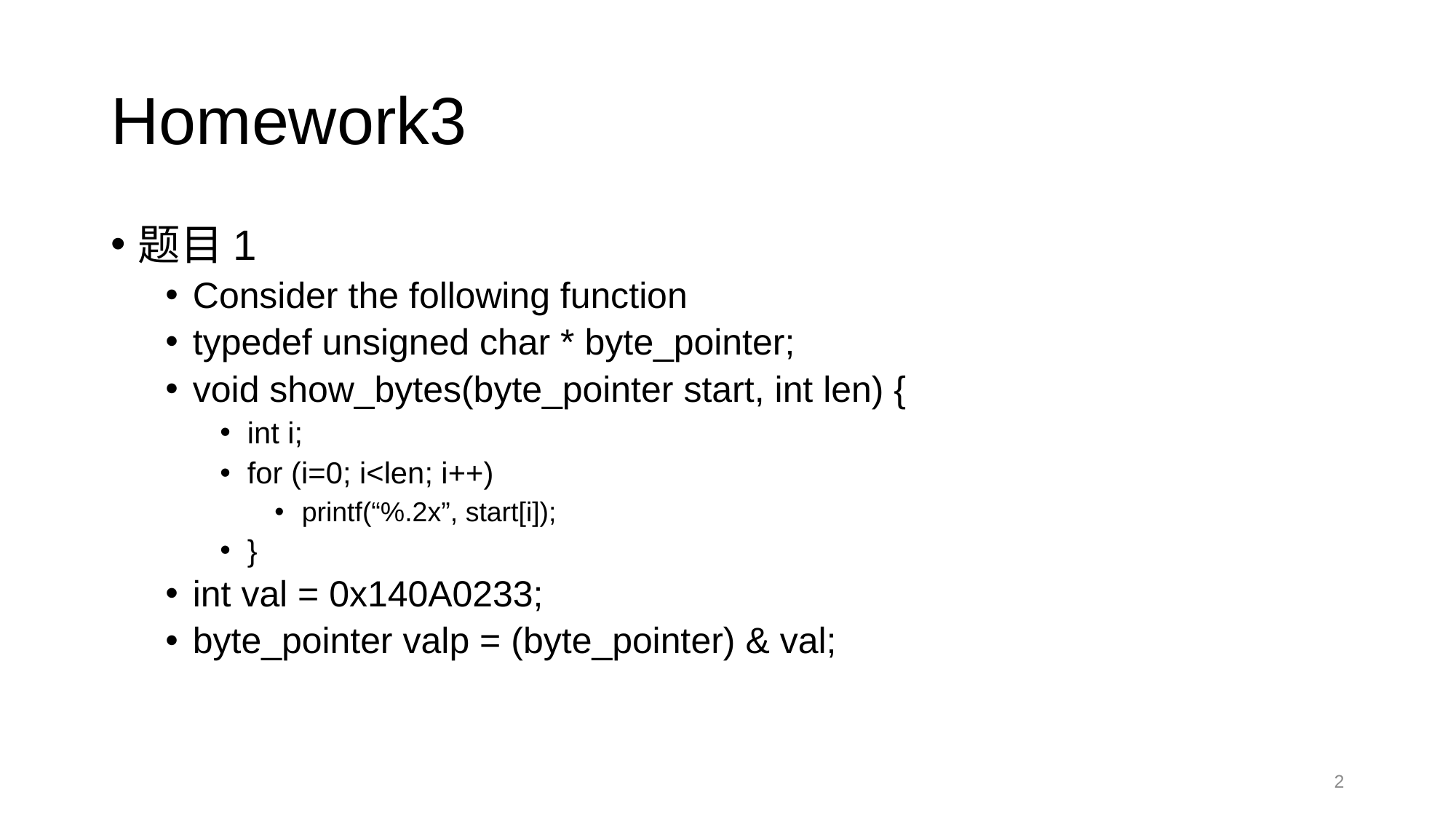

# Homework3
题目1
Consider the following function
typedef unsigned char * byte_pointer;
void show_bytes(byte_pointer start, int len) {
int i;
for (i=0; i<len; i++)
printf(“%.2x”, start[i]);
}
int val = 0x140A0233;
byte_pointer valp = (byte_pointer) & val;

2